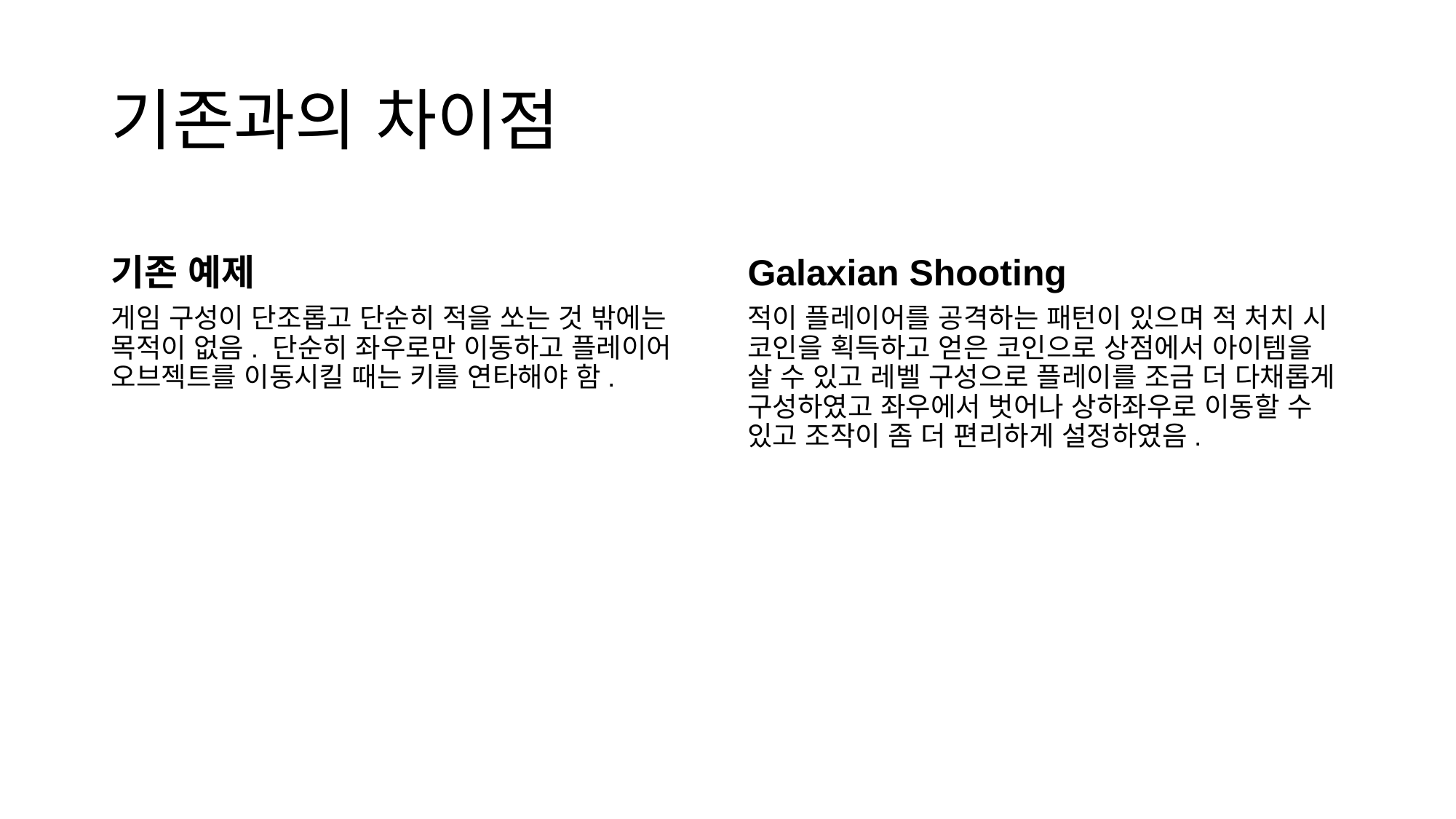

# 기존과의 차이점
기존 예제
Galaxian Shooting
게임 구성이 단조롭고 단순히 적을 쏘는 것 밖에는 목적이 없음. 단순히 좌우로만 이동하고 플레이어 오브젝트를 이동시킬 때는 키를 연타해야 함.
적이 플레이어를 공격하는 패턴이 있으며 적 처치 시 코인을 획득하고 얻은 코인으로 상점에서 아이템을 살 수 있고 레벨 구성으로 플레이를 조금 더 다채롭게 구성하였고 좌우에서 벗어나 상하좌우로 이동할 수 있고 조작이 좀 더 편리하게 설정하였음.